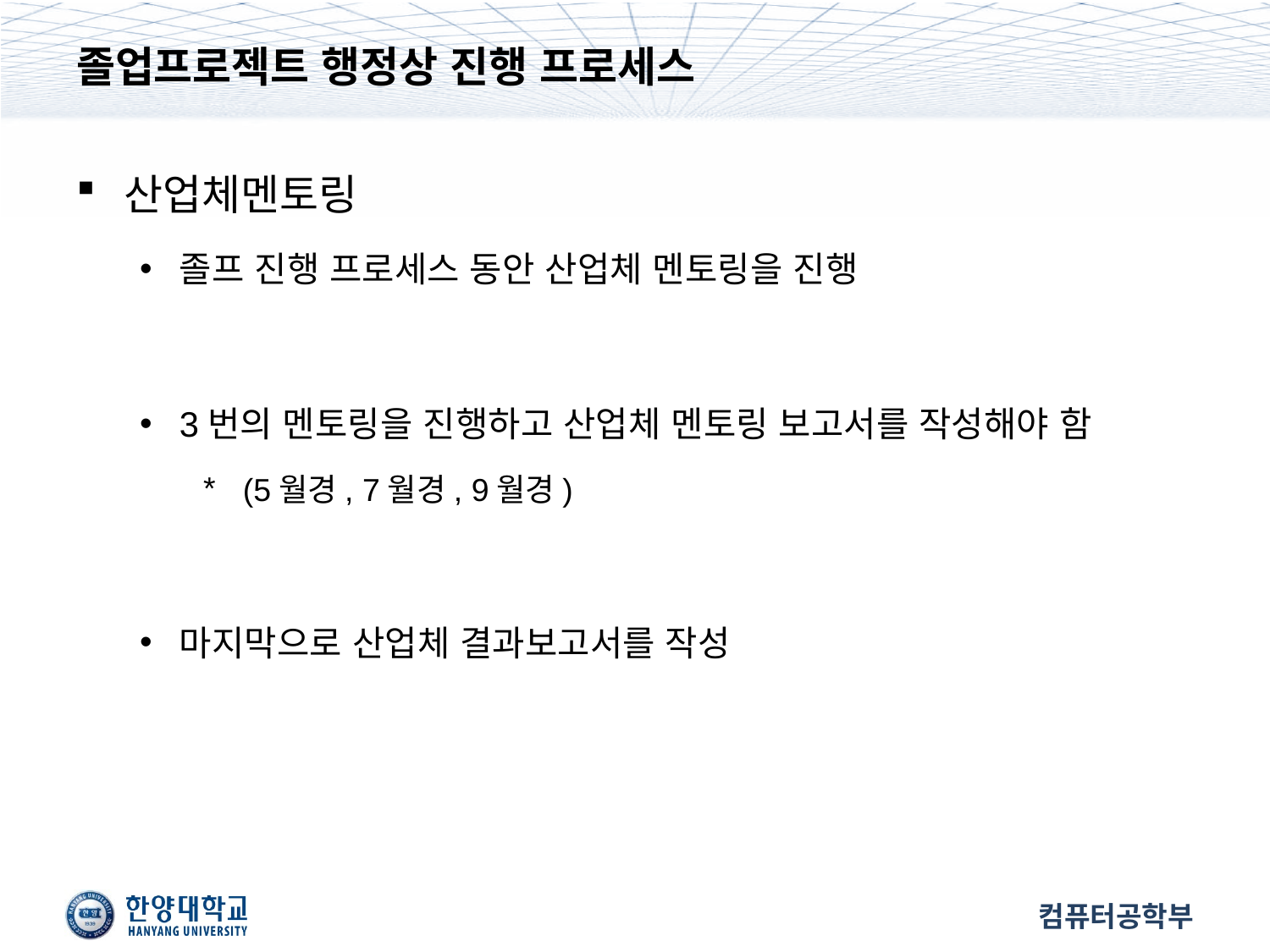

# 졸업프로젝트 행정상 진행 프로세스
산업체멘토링
졸프 진행 프로세스 동안 산업체 멘토링을 진행

3번의 멘토링을 진행하고 산업체 멘토링 보고서를 작성해야 함
(5월경, 7월경, 9월경)

마지막으로 산업체 결과보고서를 작성